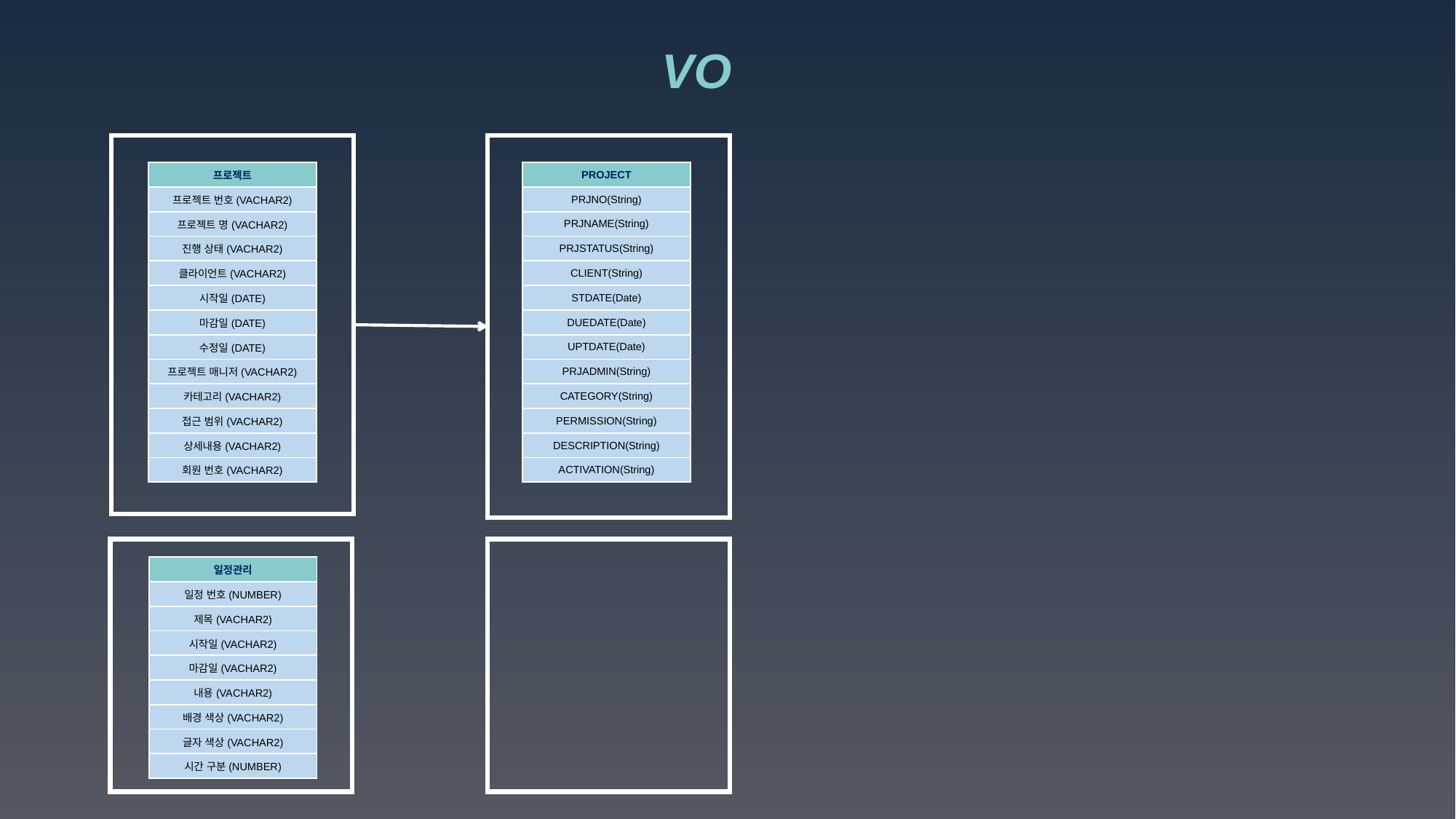

VO

| 프로젝트 |
| --- |
| 프로젝트 번호(VACHAR2) |
| 프로젝트 명(VACHAR2) |
| 진행 상태(VACHAR2) |
| 클라이언트(VACHAR2) |
| 시작일(DATE) |
| 마감일(DATE) |
| 수정일(DATE) |
| 프로젝트 매니저(VACHAR2) |
| 카테고리(VACHAR2) |
| 접근 범위(VACHAR2) |
| 상세내용(VACHAR2) |
| 회원 번호(VACHAR2) |
| PROJECT |
| --- |
| PRJNO(String) |
| PRJNAME(String) |
| PRJSTATUS(String) |
| CLIENT(String) |
| STDATE(Date) |
| DUEDATE(Date) |
| UPTDATE(Date) |
| PRJADMIN(String) |
| CATEGORY(String) |
| PERMISSION(String) |
| DESCRIPTION(String) |
| ACTIVATION(String) |

| 일정관리 |
| --- |
| 일정 번호(NUMBER) |
| 제목(VACHAR2) |
| 시작일(VACHAR2) |
| 마감일(VACHAR2) |
| 내용(VACHAR2) |
| 배경 색상(VACHAR2) |
| 글자 색상(VACHAR2) |
| 시간 구분(NUMBER) |